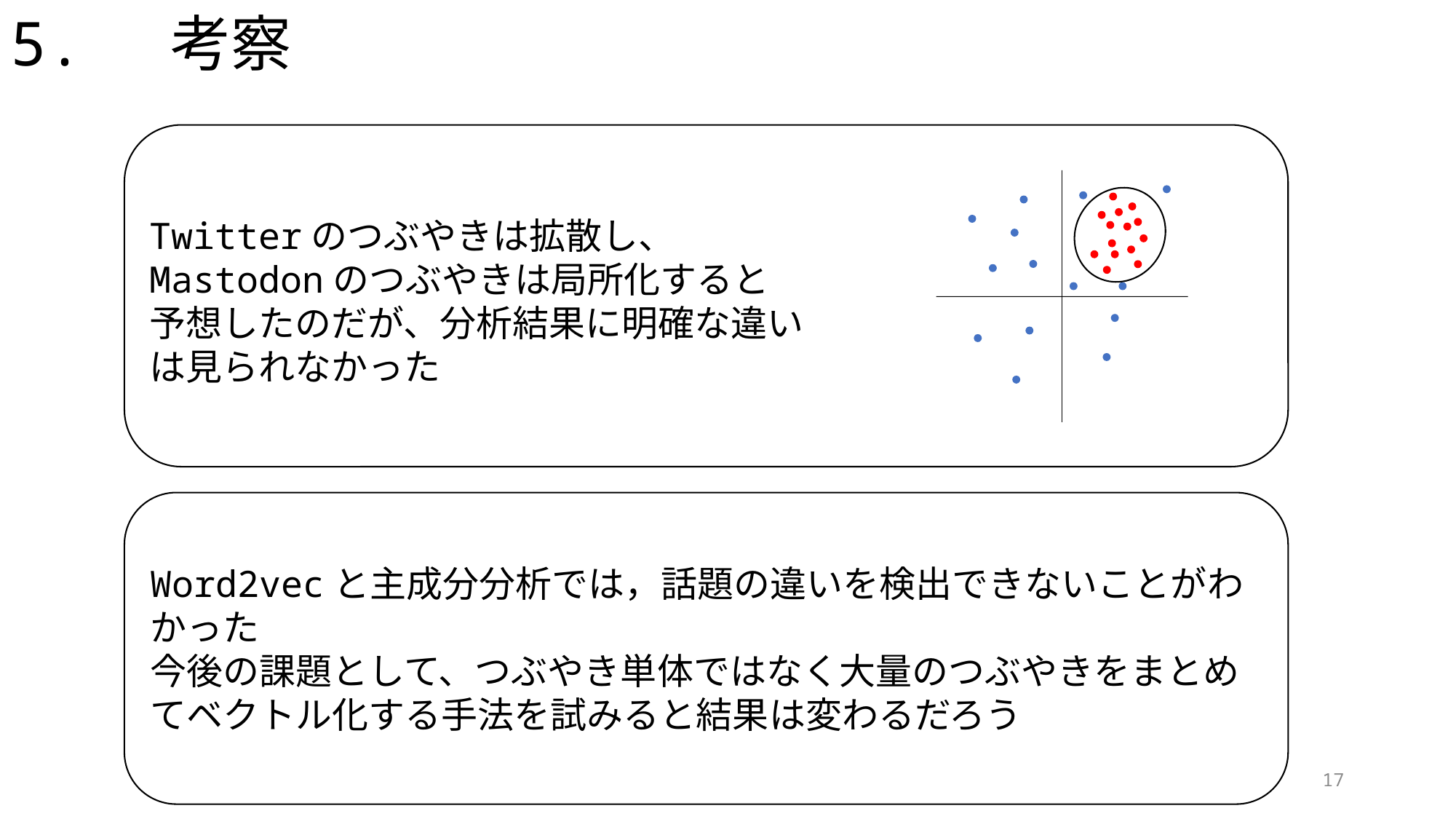

5.  考察

Twitterのつぶやきは拡散し、
Mastodonのつぶやきは局所化すると
予想したのだが、分析結果に明確な違いは見られなかった
Word2vecと主成分分析では，話題の違いを検出できないことがわかった
今後の課題として、つぶやき単体ではなく大量のつぶやきをまとめてベクトル化する手法を試みると結果は変わるだろう
17